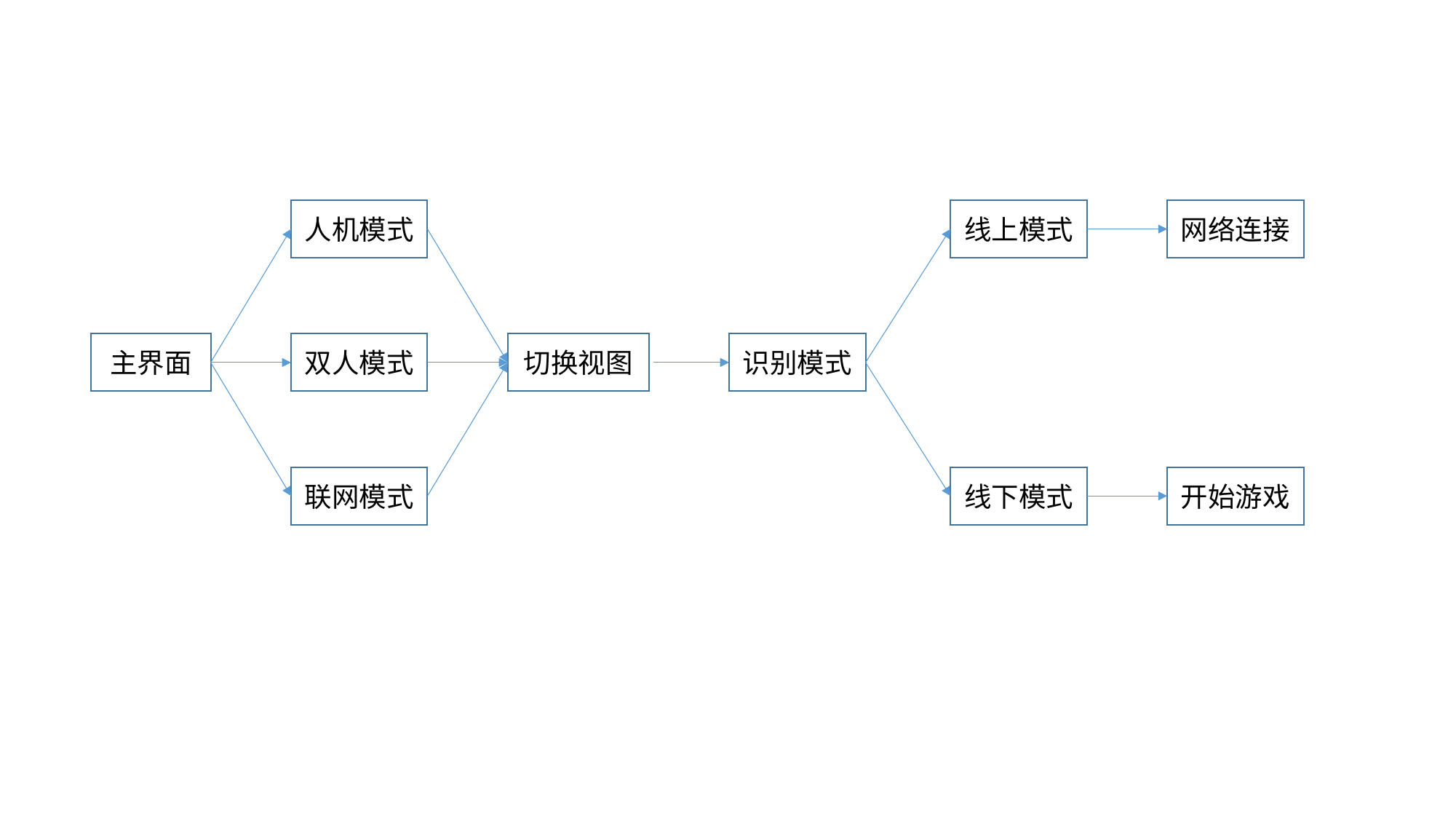

人机模式
线上模式
网络连接
主界面
双人模式
切换视图
识别模式
联网模式
线下模式
开始游戏